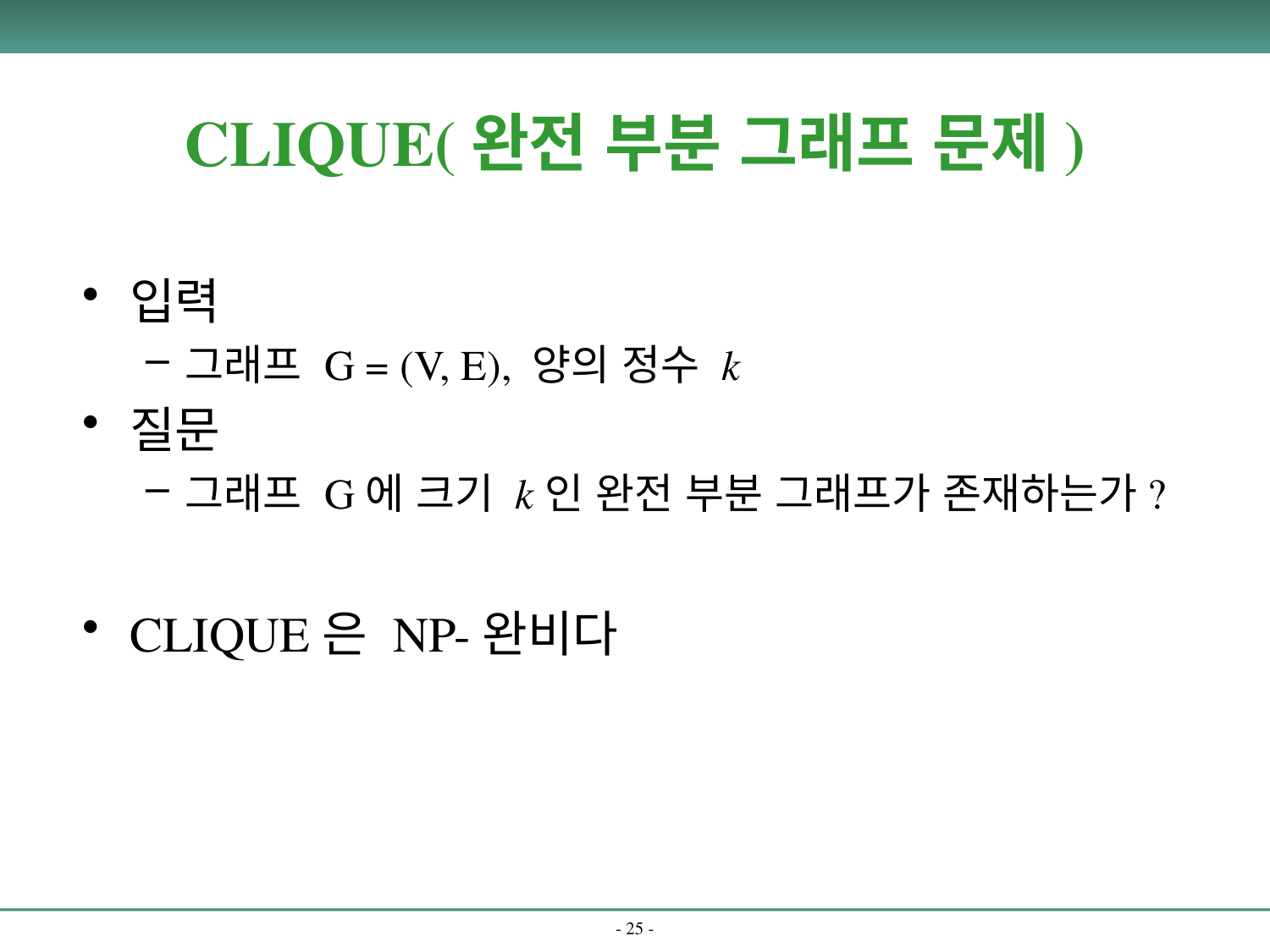

# CLIQUE(완전 부분 그래프 문제)
입력
그래프 G = (V, E), 양의 정수 k
질문
그래프 G에 크기 k인 완전 부분 그래프가 존재하는가?

CLIQUE은 NP-완비다